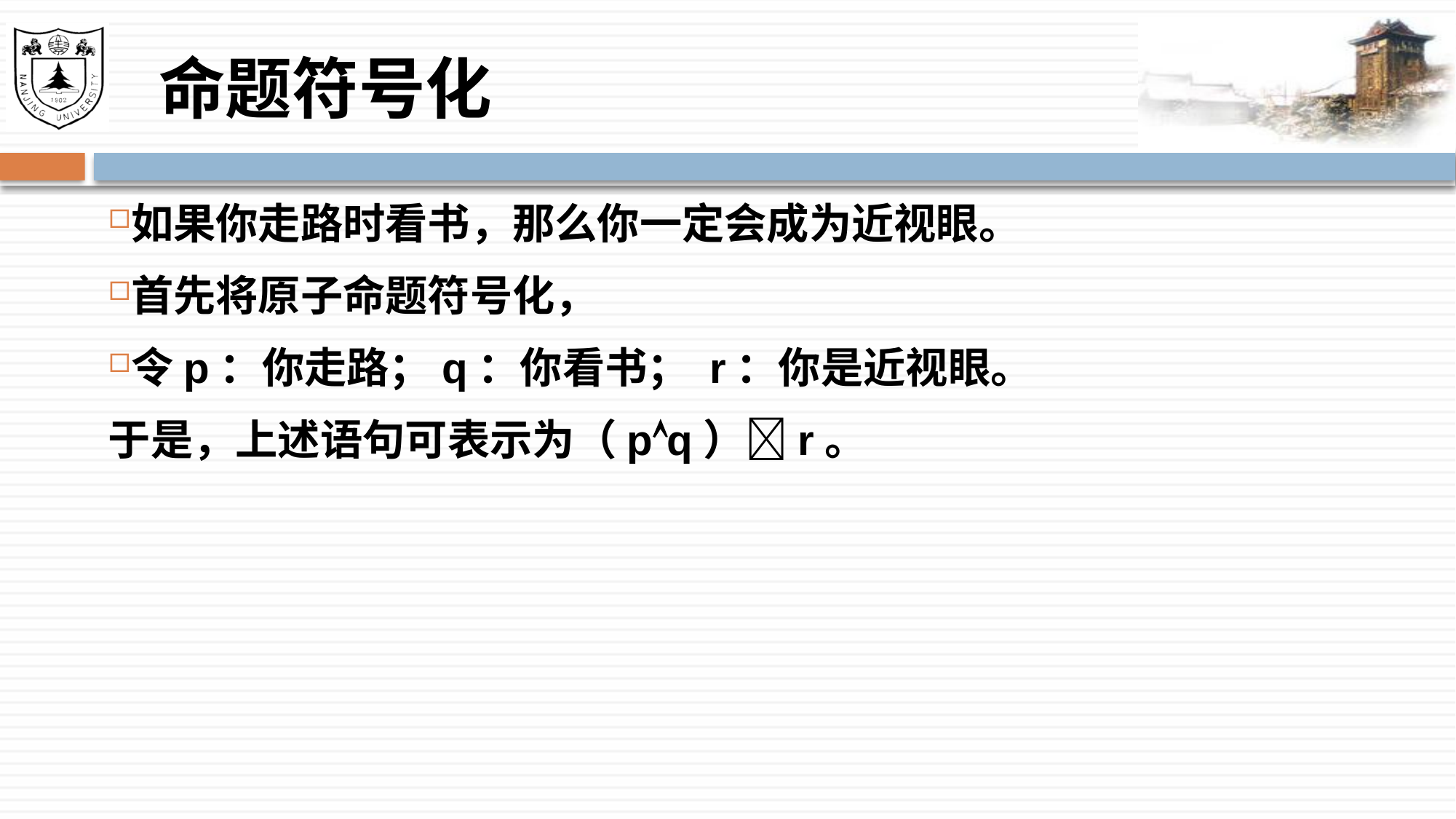

# 命题符号化
如果你走路时看书，那么你一定会成为近视眼。
首先将原子命题符号化，
令p：你走路；q：你看书； r：你是近视眼。
于是，上述语句可表示为（p∧q）→r。